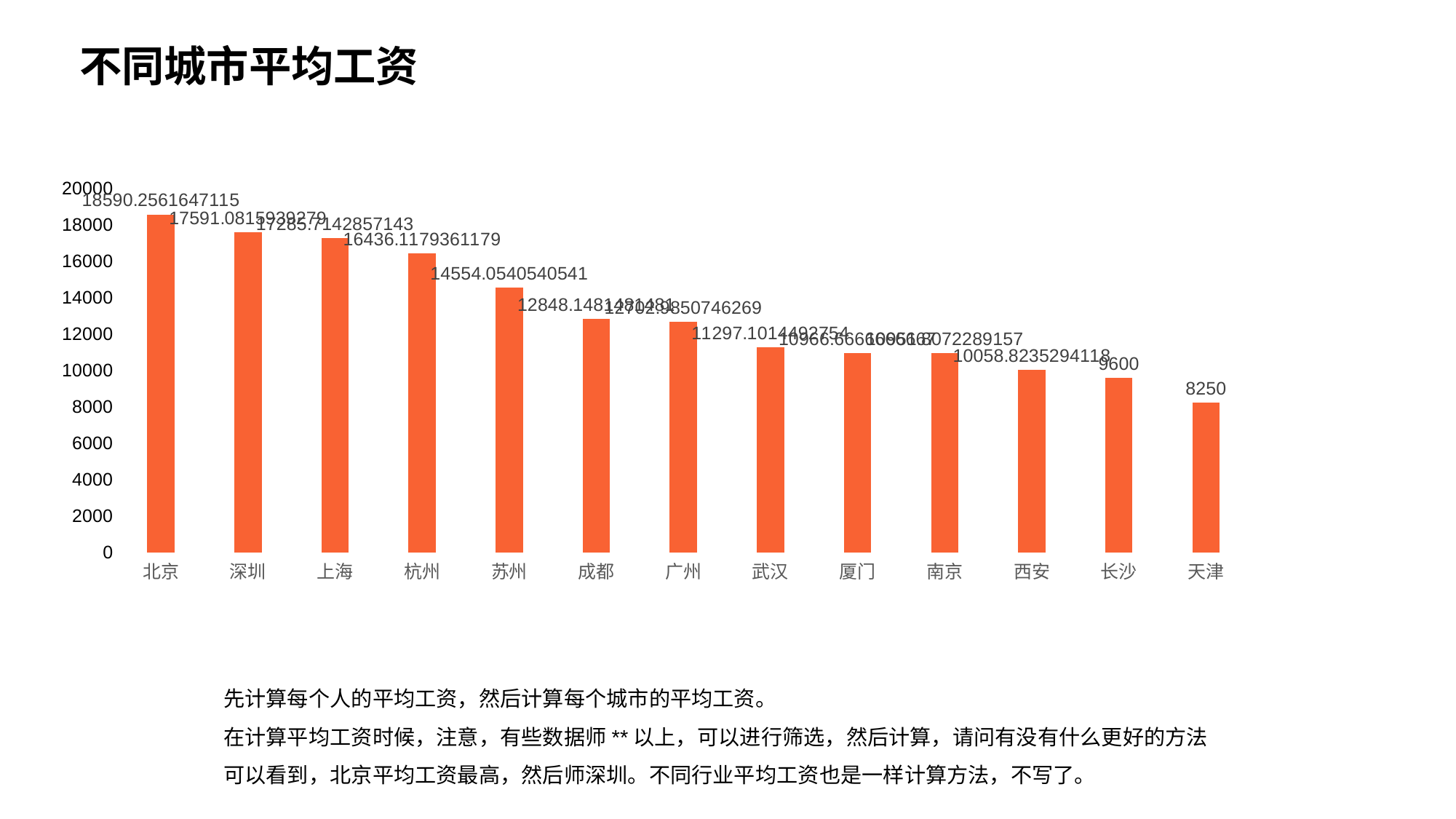

不同城市平均工资

### Chart

| Category | 列1 |
|---|---|
| 北京 | 18590.256164711514 |
| 深圳 | 17591.081593927895 |
| 上海 | 17285.714285714286 |
| 杭州 | 16436.117936117935 |
| 苏州 | 14554.054054054053 |
| 成都 | 12848.148148148148 |
| 广州 | 12702.985074626866 |
| 武汉 | 11297.101449275362 |
| 厦门 | 10966.666666666666 |
| 南京 | 10951.807228915663 |
| 西安 | 10058.823529411764 |
| 长沙 | 9600.0 |
| 天津 | 8250.0 |
先计算每个人的平均工资，然后计算每个城市的平均工资。
在计算平均工资时候，注意，有些数据师**以上，可以进行筛选，然后计算，请问有没有什么更好的方法
可以看到，北京平均工资最高，然后师深圳。不同行业平均工资也是一样计算方法，不写了。